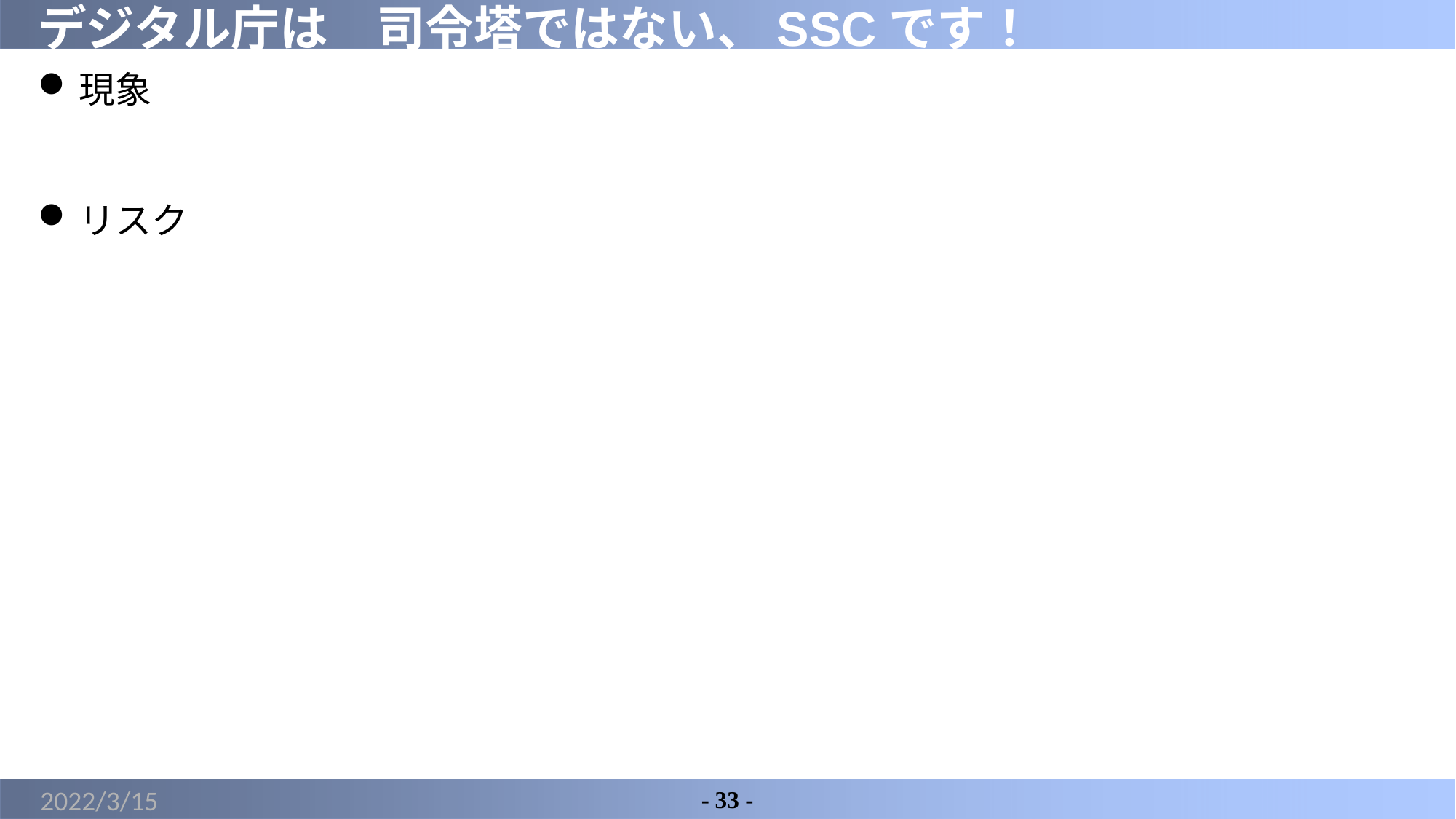

# デジタル庁は　司令塔ではない、SSCです！
現象

リスク

2022/3/15
- 33 -